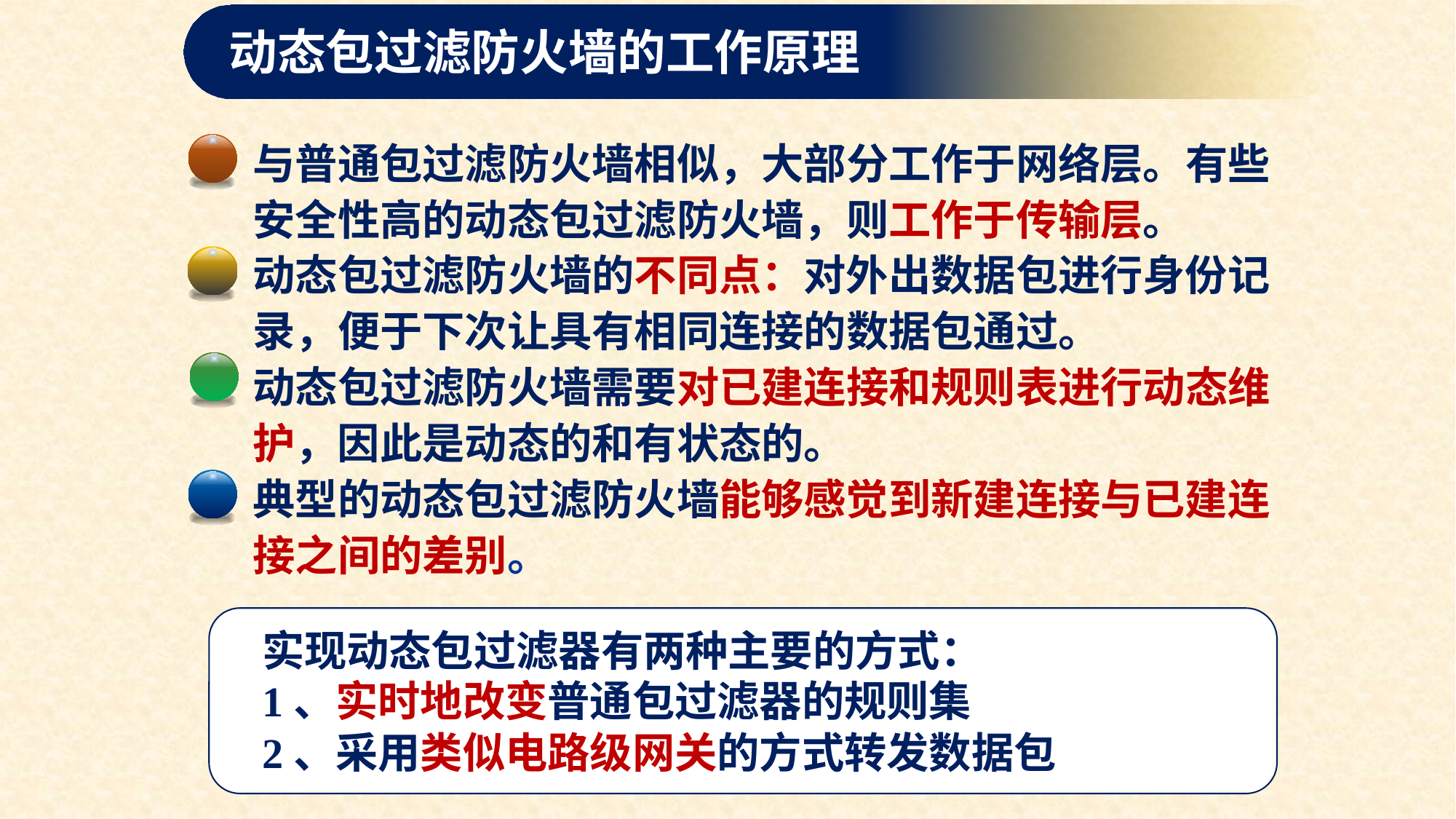

动态包过滤防火墙的工作原理
与普通包过滤防火墙相似，大部分工作于网络层。有些安全性高的动态包过滤防火墙，则工作于传输层。
动态包过滤防火墙的不同点：对外出数据包进行身份记录，便于下次让具有相同连接的数据包通过。
动态包过滤防火墙需要对已建连接和规则表进行动态维护，因此是动态的和有状态的。
典型的动态包过滤防火墙能够感觉到新建连接与已建连接之间的差别。

实现动态包过滤器有两种主要的方式：
1、实时地改变普通包过滤器的规则集
2、采用类似电路级网关的方式转发数据包